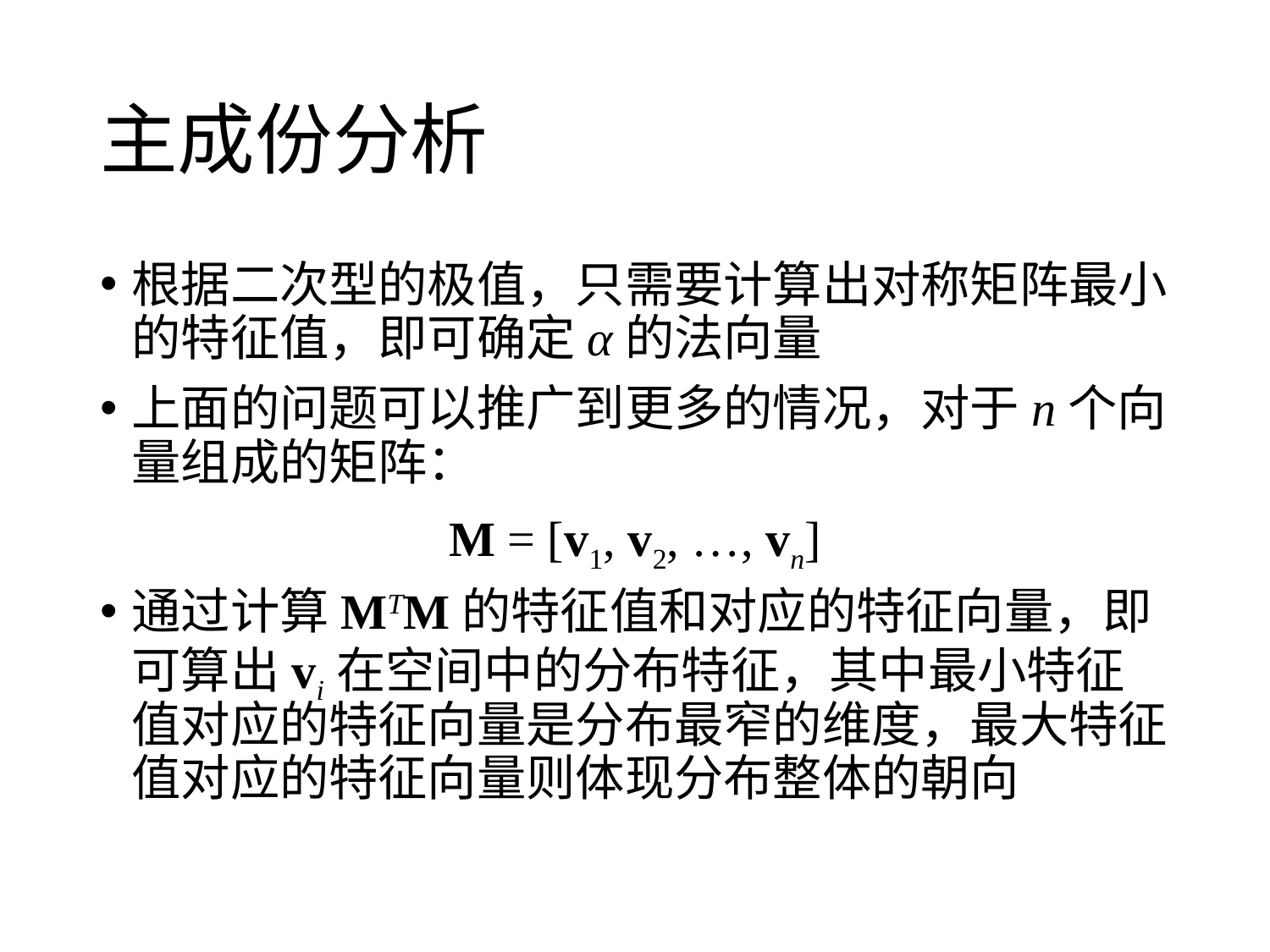

# 主成份分析
根据二次型的极值，只需要计算出对称矩阵最小的特征值，即可确定α的法向量
上面的问题可以推广到更多的情况，对于n个向量组成的矩阵：
M = [v1, v2, …, vn]
通过计算MTM的特征值和对应的特征向量，即可算出vi在空间中的分布特征，其中最小特征值对应的特征向量是分布最窄的维度，最大特征值对应的特征向量则体现分布整体的朝向